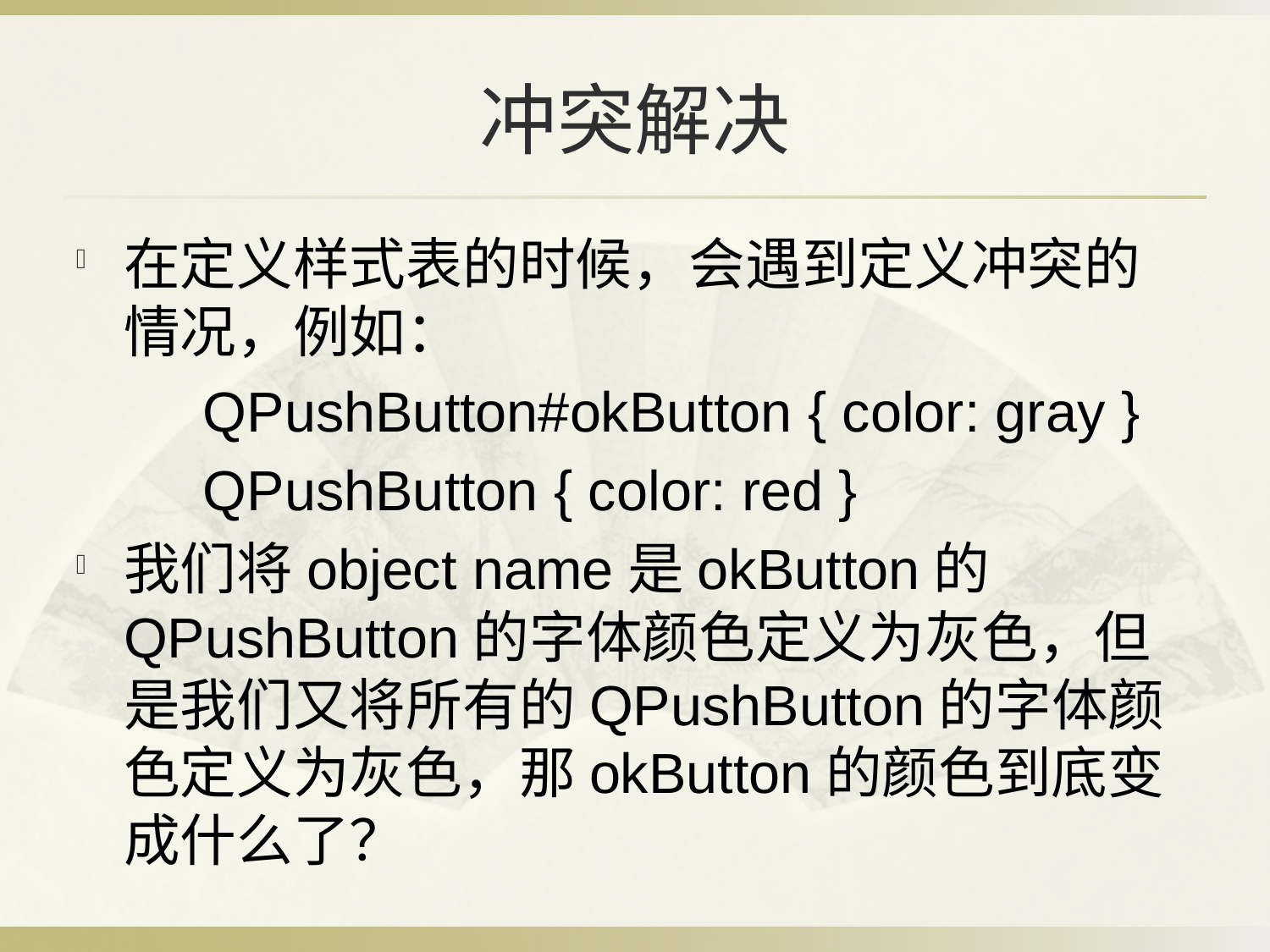

# 冲突解决
在定义样式表的时候，会遇到定义冲突的情况，例如：
 	QPushButton#okButton { color: gray }
 	QPushButton { color: red }
我们将object name是okButton的QPushButton的字体颜色定义为灰色，但是我们又将所有的QPushButton的字体颜色定义为灰色，那okButton的颜色到底变成什么了？